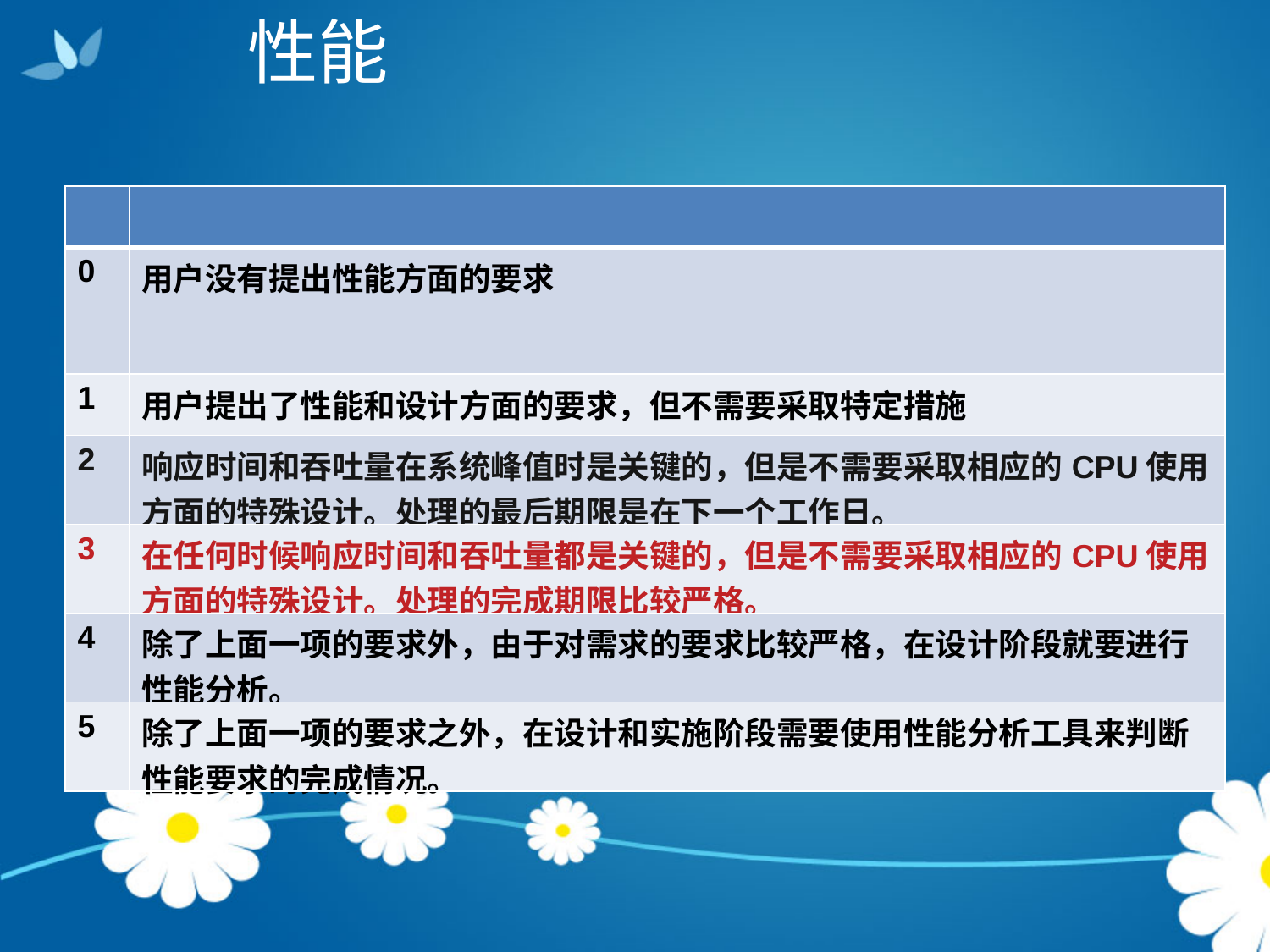

性能
|  |  |
| --- | --- |
| 0 | 用户没有提出性能方面的要求 |
| 1 | 用户提出了性能和设计方面的要求，但不需要采取特定措施 |
| 2 | 响应时间和吞吐量在系统峰值时是关键的，但是不需要采取相应的CPU使用方面的特殊设计。处理的最后期限是在下一个工作日。 |
| 3 | 在任何时候响应时间和吞吐量都是关键的，但是不需要采取相应的CPU使用方面的特殊设计。处理的完成期限比较严格。 |
| 4 | 除了上面一项的要求外，由于对需求的要求比较严格，在设计阶段就要进行性能分析。 |
| 5 | 除了上面一项的要求之外，在设计和实施阶段需要使用性能分析工具来判断性能要求的完成情况。 |